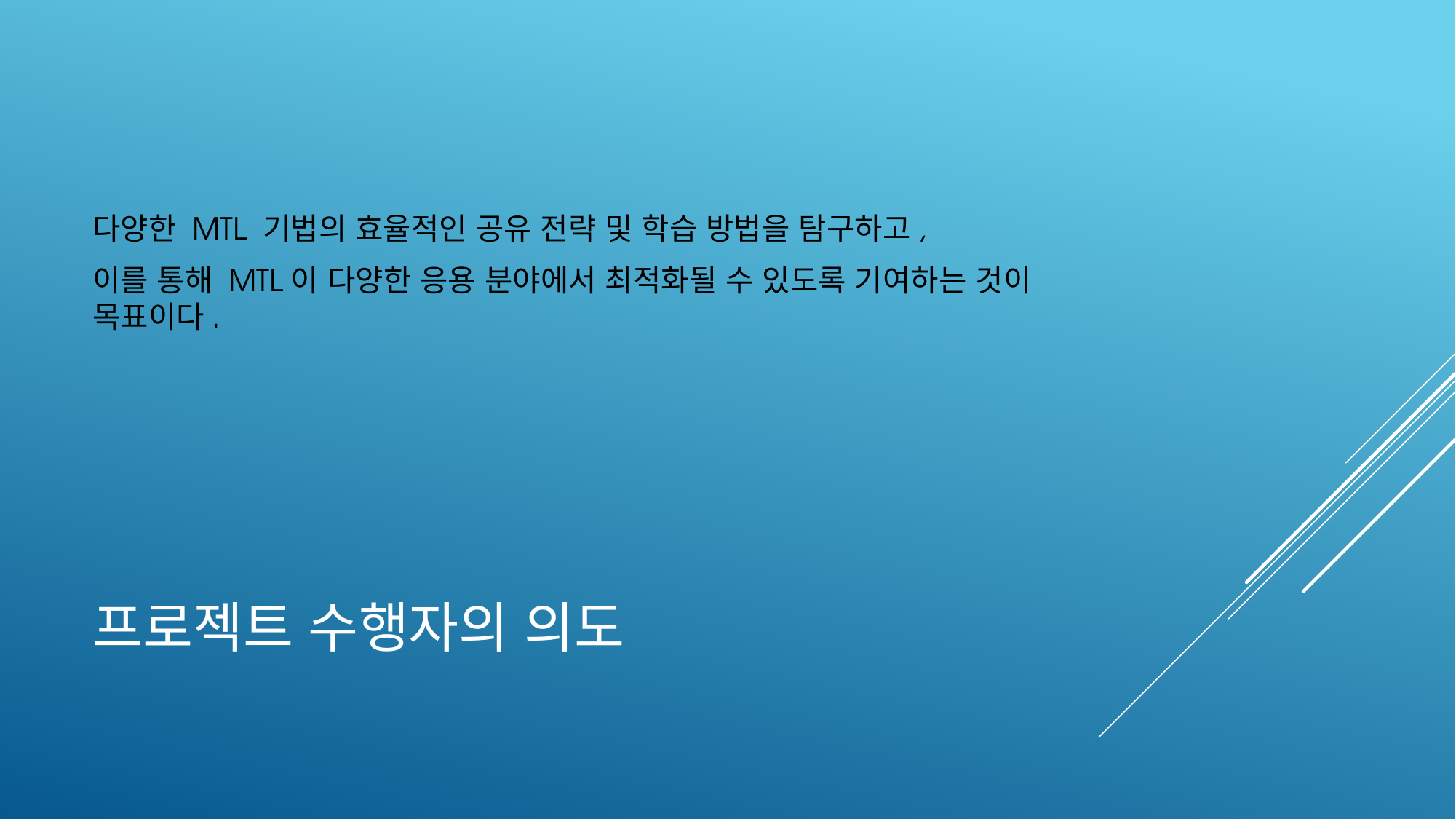

다양한 MTL 기법의 효율적인 공유 전략 및 학습 방법을 탐구하고,
이를 통해 MTL이 다양한 응용 분야에서 최적화될 수 있도록 기여하는 것이 목표이다.

# 프로젝트 수행자의 의도